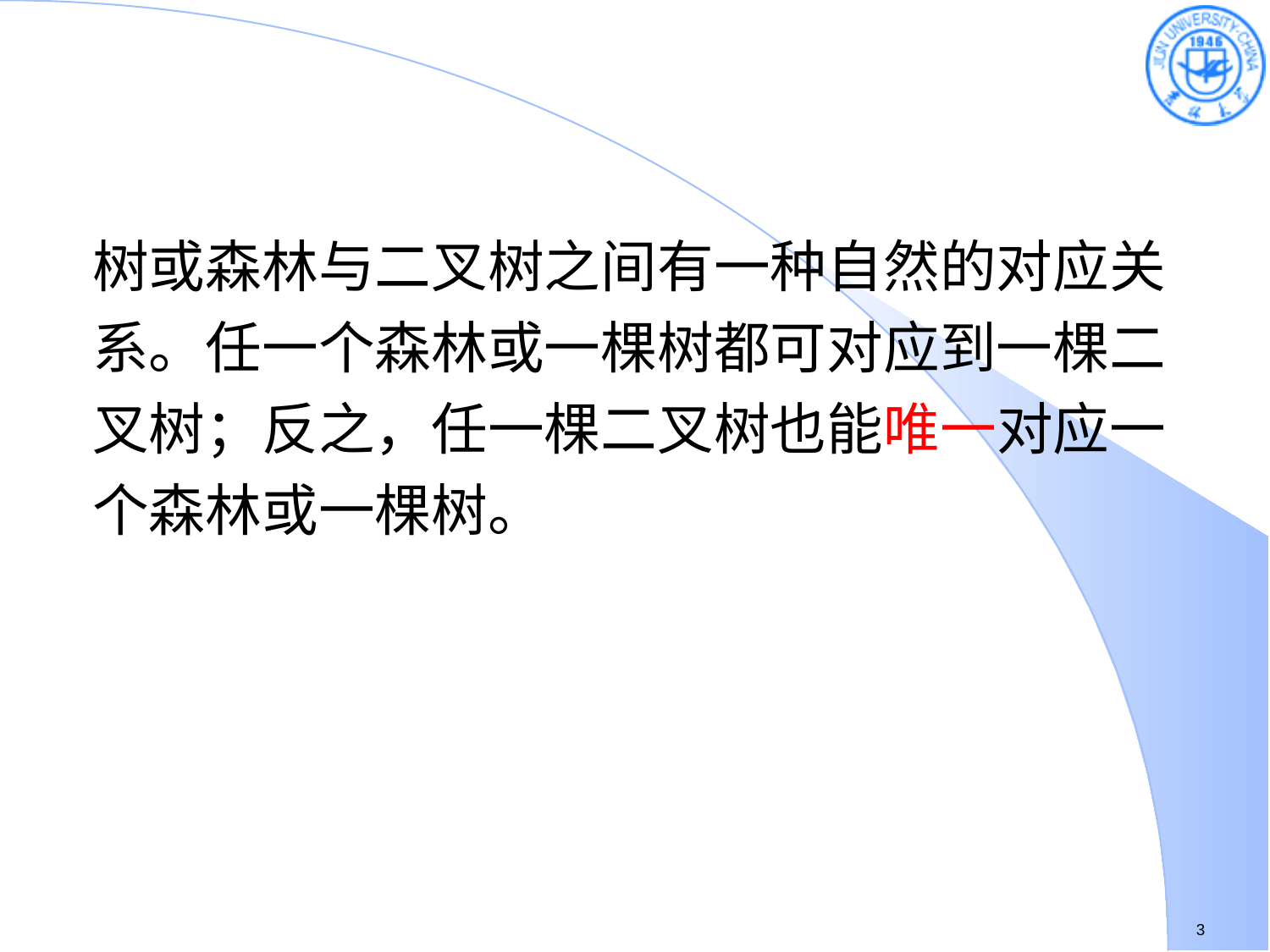

树或森林与二叉树之间有一种自然的对应关系。任一个森林或一棵树都可对应到一棵二叉树；反之，任一棵二叉树也能唯一对应一个森林或一棵树。